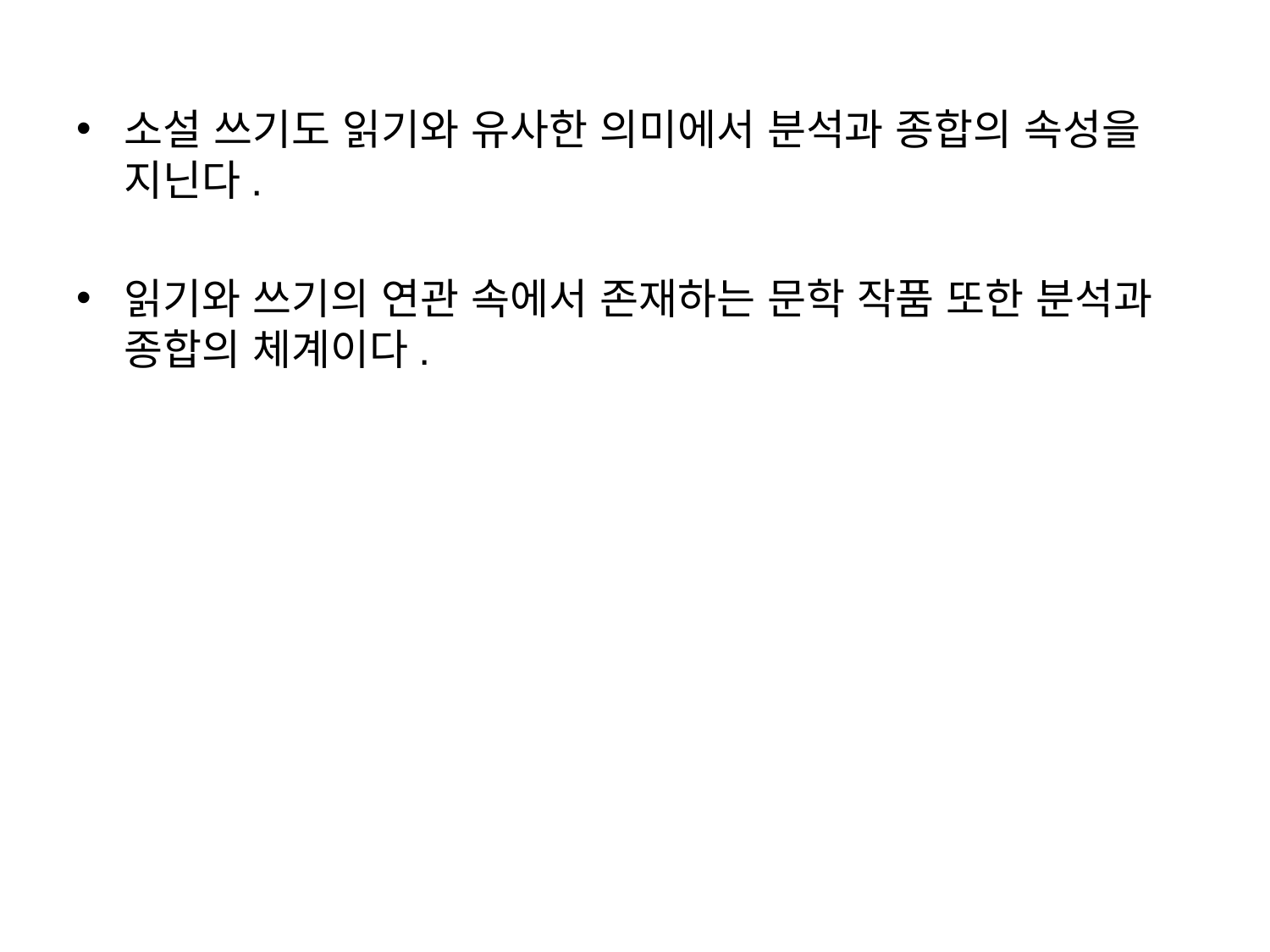

소설 쓰기도 읽기와 유사한 의미에서 분석과 종합의 속성을 지닌다.

읽기와 쓰기의 연관 속에서 존재하는 문학 작품 또한 분석과 종합의 체계이다.